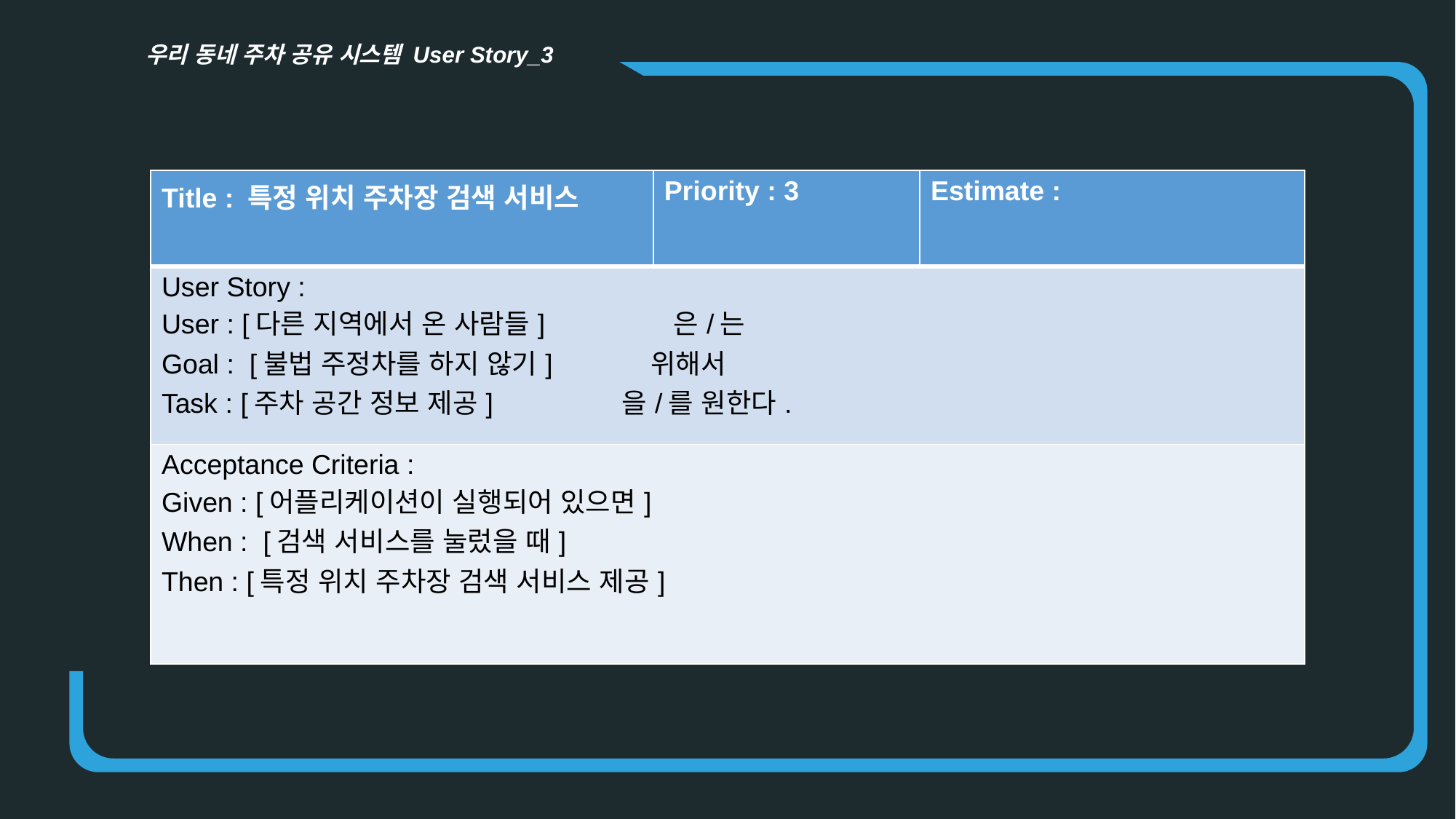

우리 동네 주차 공유 시스템 User Story_3

| Title : 특정 위치 주차장 검색 서비스 | Priority : 3 | Estimate : |
| --- | --- | --- |
| User Story : User : [다른 지역에서 온 사람들] 은/는 Goal : [불법 주정차를 하지 않기] 위해서 Task : [주차 공간 정보 제공] 을/를 원한다. |  |  |
| Acceptance Criteria : Given : [어플리케이션이 실행되어 있으면] When : [검색 서비스를 눌렀을 때] Then : [특정 위치 주차장 검색 서비스 제공] |  |  |